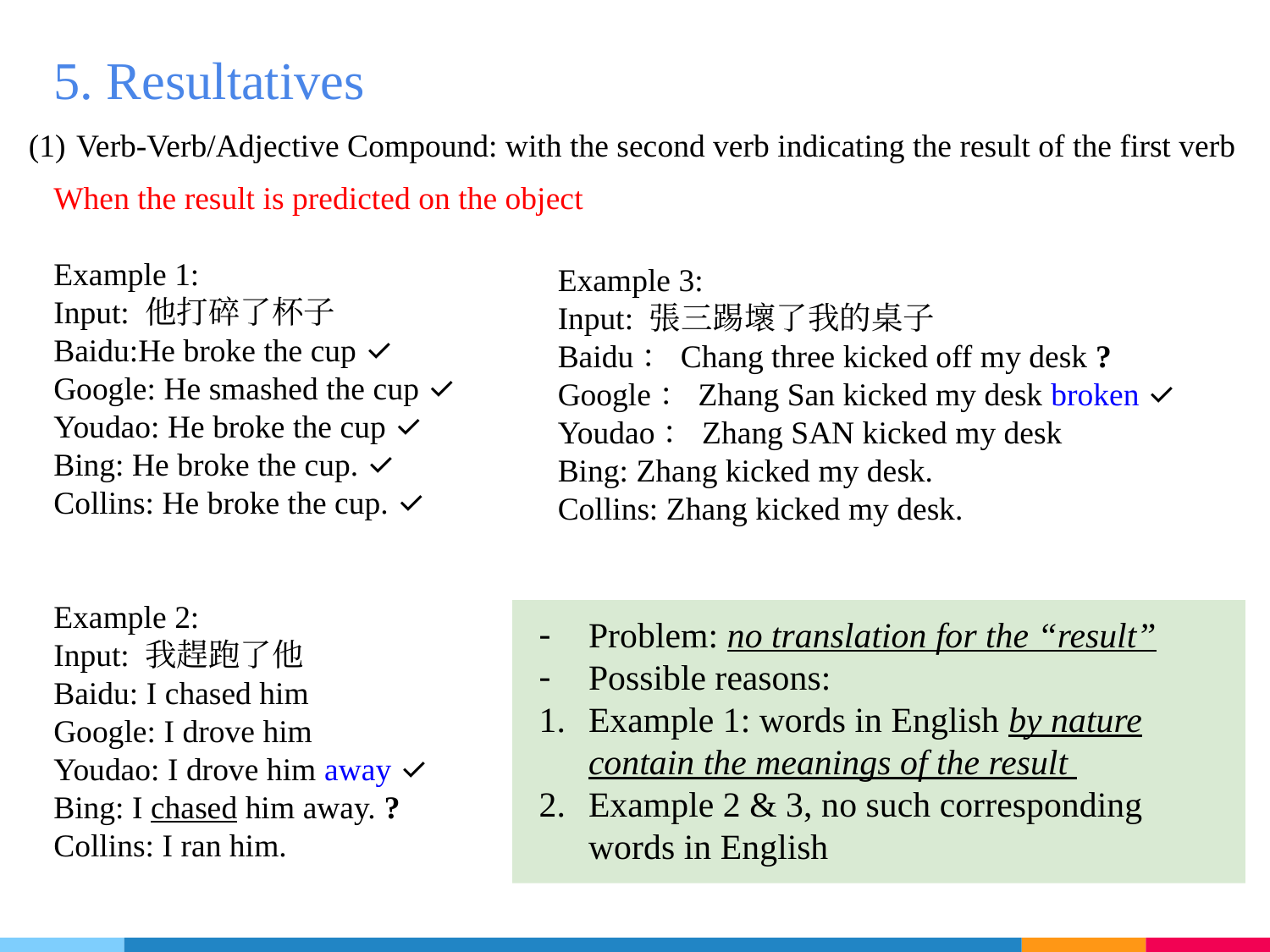

5. Resultatives
Verb-Verb/Adjective Compound: with the second verb indicating the result of the first verb
When the result is predicted on the object

Example 1:
Input: 他打碎了杯子
Baidu:He broke the cup ✓
Google: He smashed the cup ✓
Youdao: He broke the cup ✓
Bing: He broke the cup. ✓
Collins: He broke the cup. ✓

Example 2:
Input: 我趕跑了他
Baidu: I chased him
Google: I drove him
Youdao: I drove him away ✓
Bing: I chased him away. ?
Collins: I ran him.

Example 3:
Input: 張三踢壞了我的桌子
Baidu：Chang three kicked off my desk ?
Google：Zhang San kicked my desk broken ✓
Youdao：Zhang SAN kicked my desk
Bing: Zhang kicked my desk.
Collins: Zhang kicked my desk.

Problem: no translation for the “result”
Possible reasons:
Example 1: words in English by nature contain the meanings of the result
Example 2 & 3, no such corresponding words in English